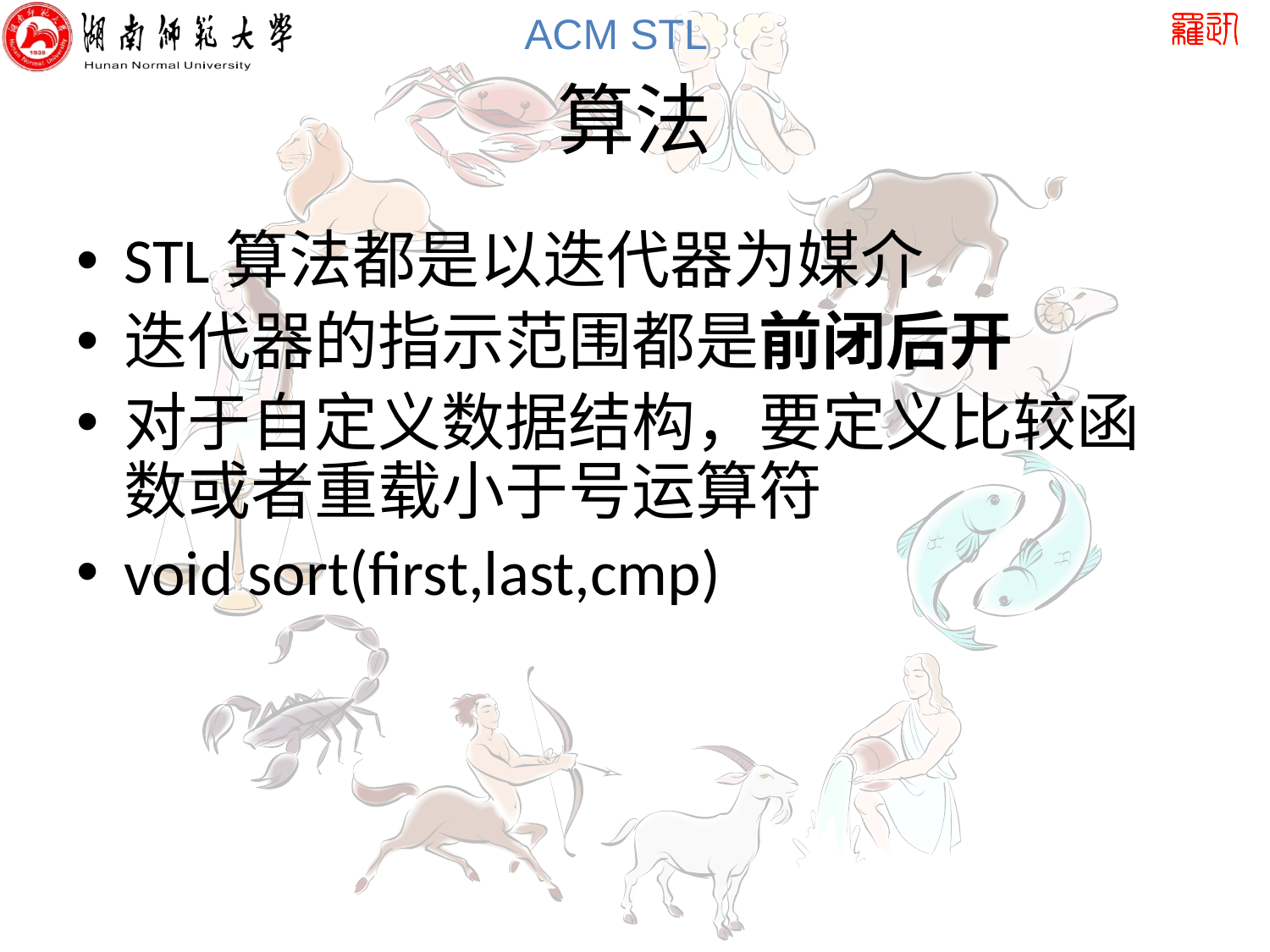

# 算法
STL算法都是以迭代器为媒介
迭代器的指示范围都是前闭后开
对于自定义数据结构，要定义比较函数或者重载小于号运算符
void sort(first,last,cmp)